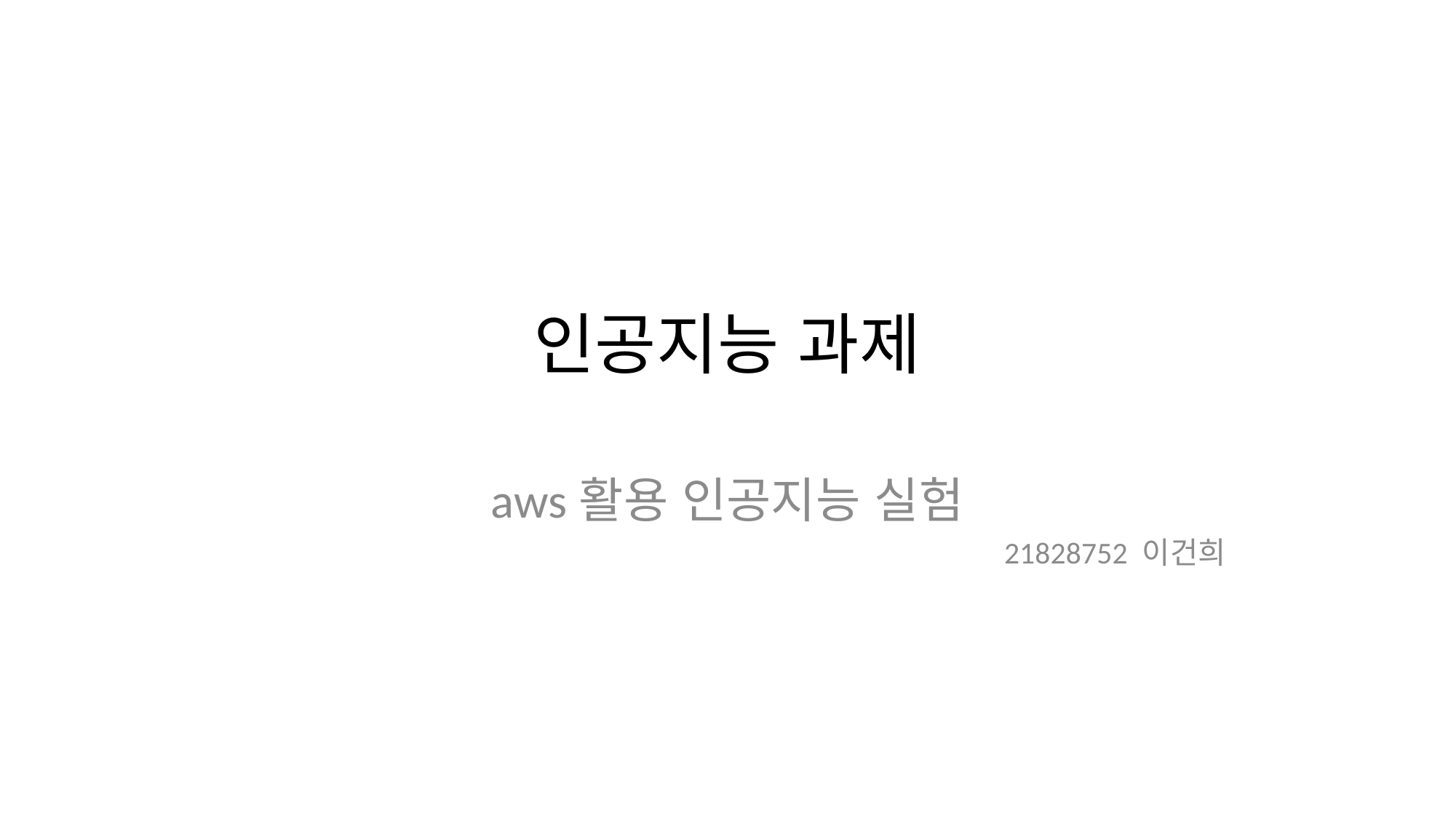

# 인공지능 과제
aws활용 인공지능 실험
21828752 이건희